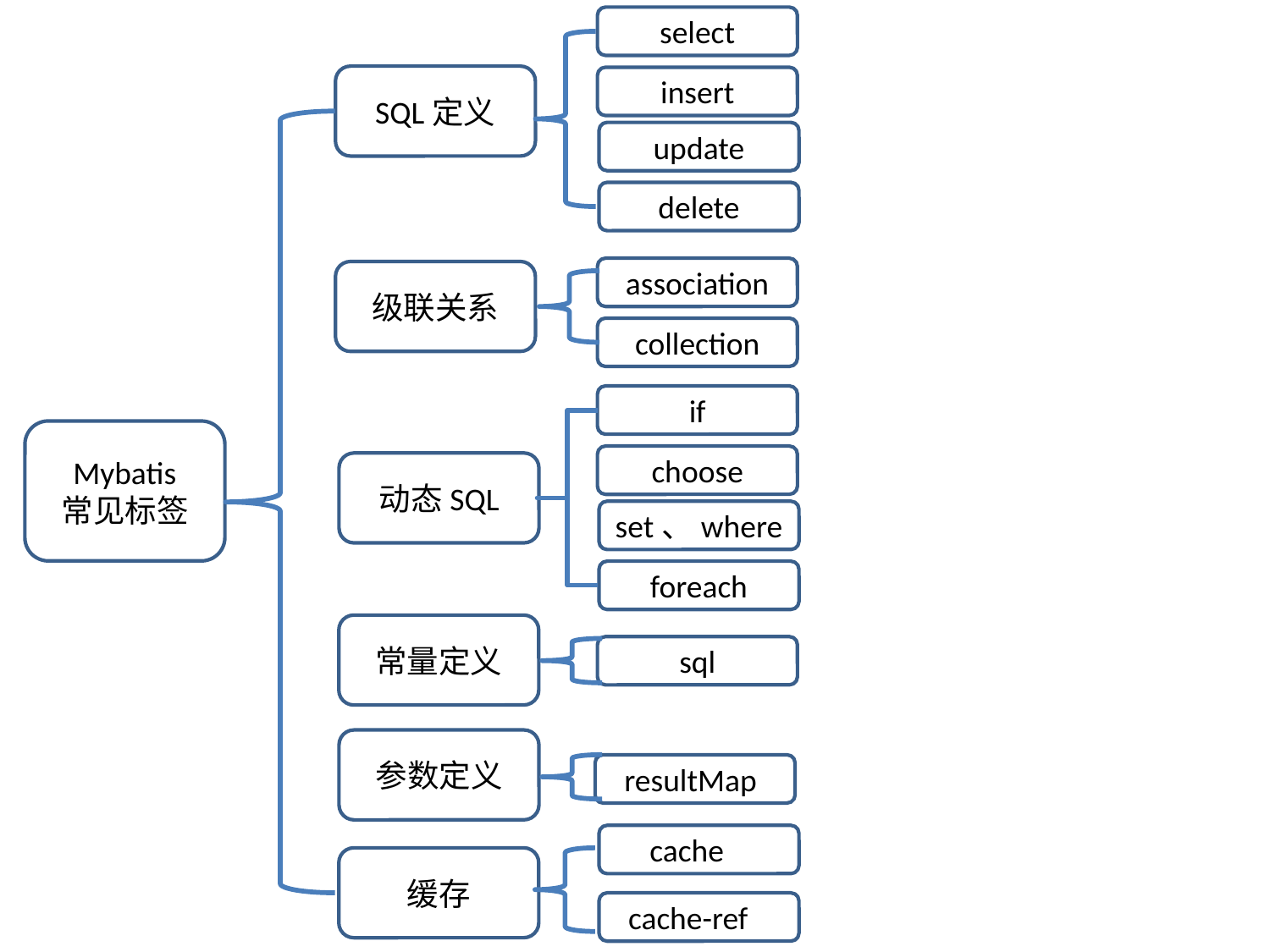

select

SQL定义
insert

update
delete
association
级联关系

collection
if

Mybatis
常见标签
choose
动态SQL
set、where
foreach
常量定义
sql

参数定义

  resultMap
     cache
缓存

  cache-ref